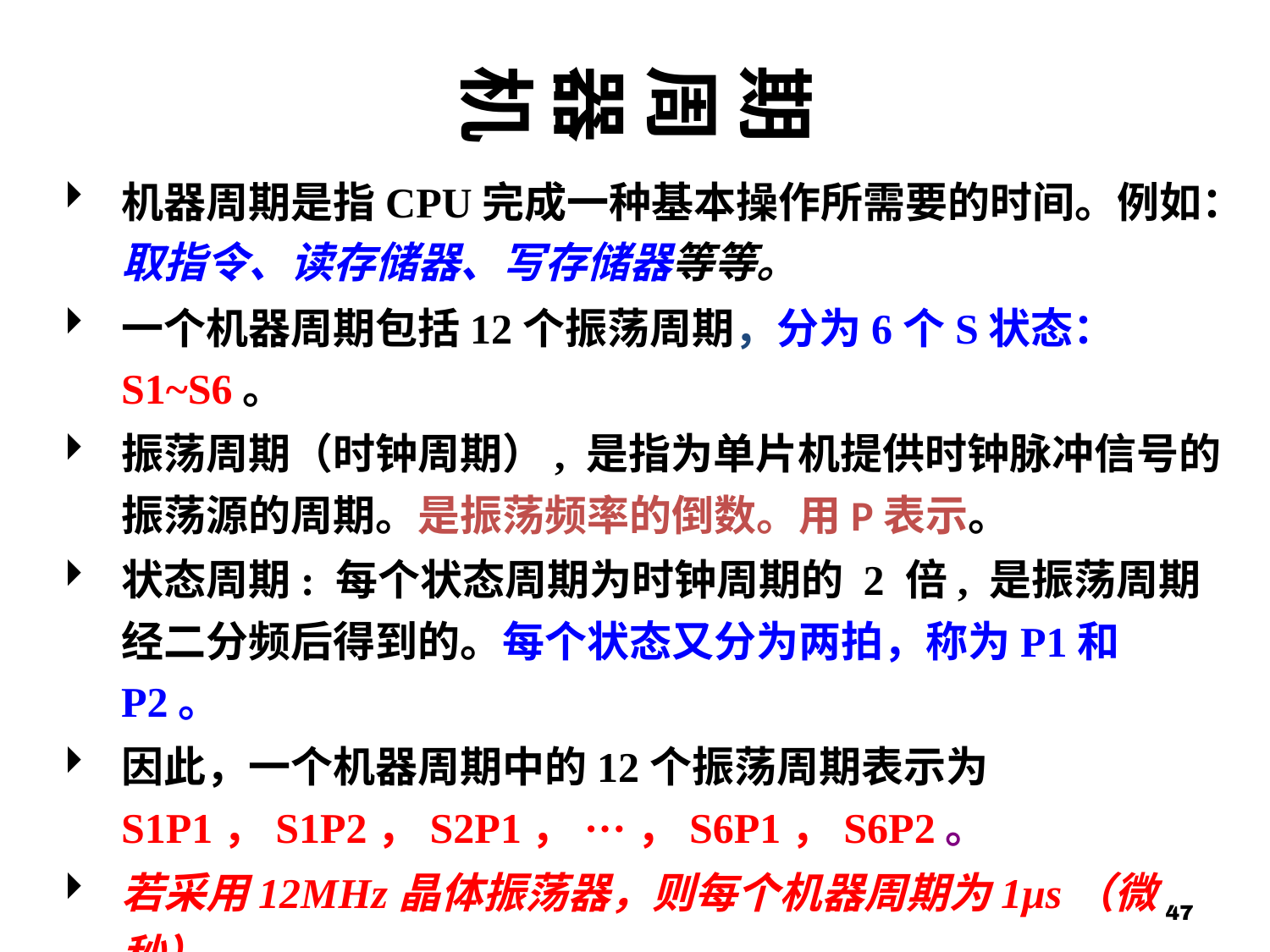

期周器机
机器周期是指CPU完成一种基本操作所需要的时间。例如：取指令、读存储器、写存储器等等。
一个机器周期包括12个振荡周期，分为6个S状态：S1~S6。
振荡周期（时钟周期）, 是指为单片机提供时钟脉冲信号的振荡源的周期。是振荡频率的倒数。用P表示。
状态周期: 每个状态周期为时钟周期的 2 倍, 是振荡周期经二分频后得到的。每个状态又分为两拍，称为P1和P2。
因此，一个机器周期中的12个振荡周期表示为S1P1，S1P2，S2P1，···，S6P1，S6P2。
若采用12MHz晶体振荡器，则每个机器周期为1μs（微秒）
47